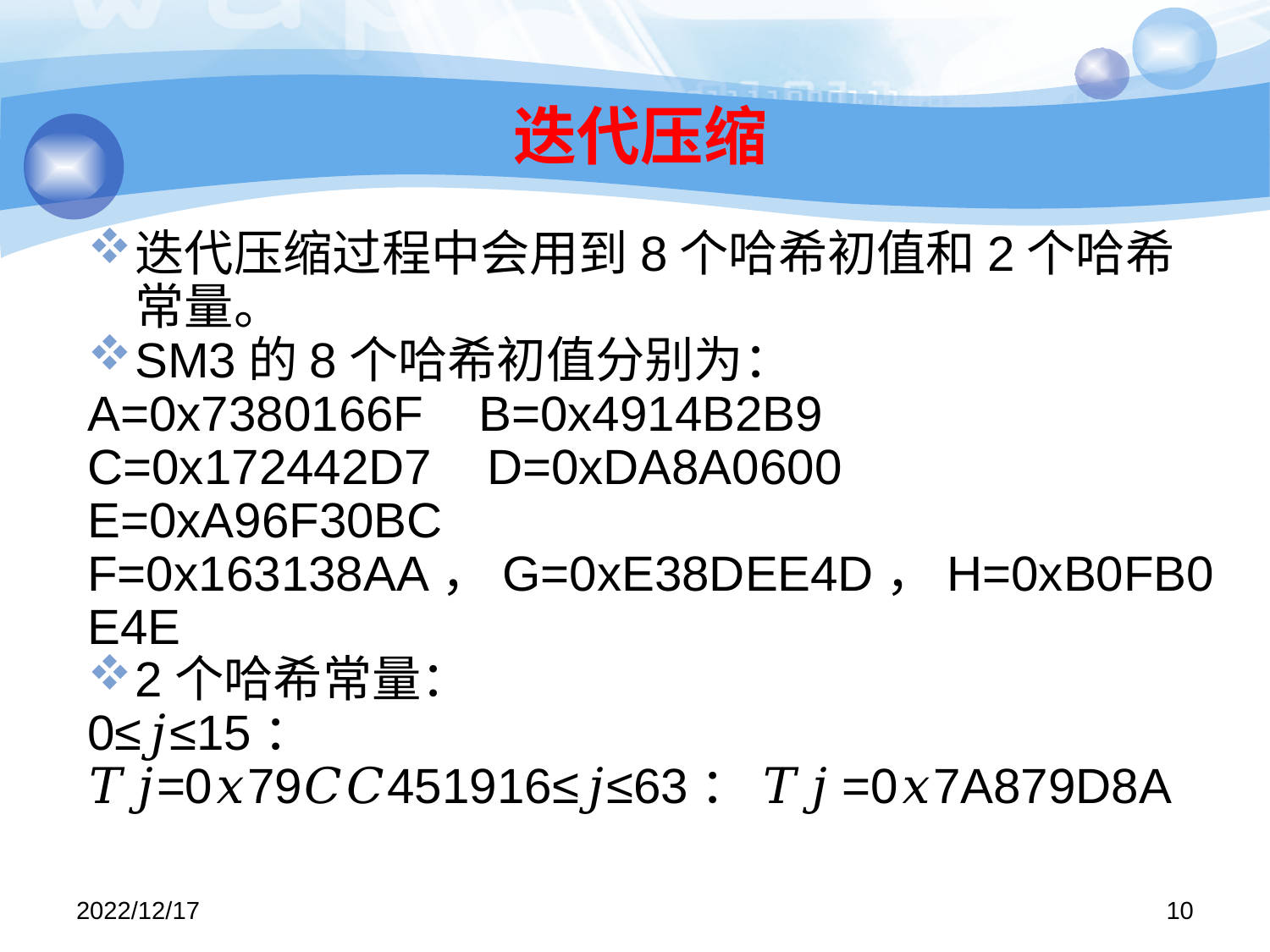

# 迭代压缩
迭代压缩过程中会用到8个哈希初值和2个哈希常量。
SM3的8个哈希初值分别为：
A=0x7380166F    B=0x4914B2B9
C=0x172442D7    D=0xDA8A0600
E=0xA96F30BC   F=0x163138AA，G=0xE38DEE4D，H=0xB0FB0E4E
2个哈希常量：
0≤𝑗≤15：
𝑇𝑗=0𝑥79𝐶𝐶451916≤𝑗≤63： 𝑇𝑗=0𝑥7A879D8A
2022/12/17
10